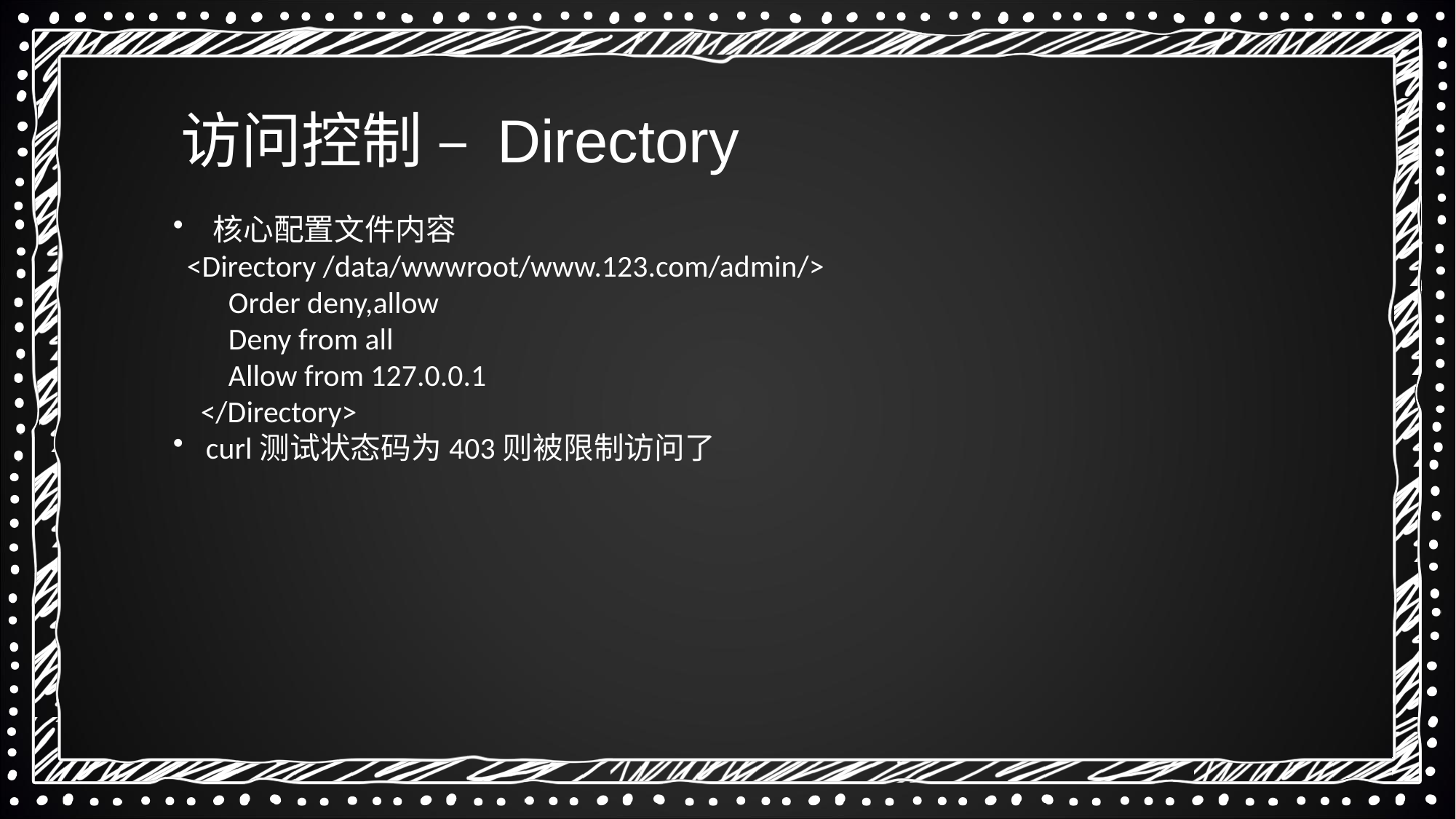

访问控制 – Directory
 核心配置文件内容
  <Directory /data/wwwroot/www.123.com/admin/>
        Order deny,allow
        Deny from all
        Allow from 127.0.0.1
    </Directory>
 curl测试状态码为403则被限制访问了